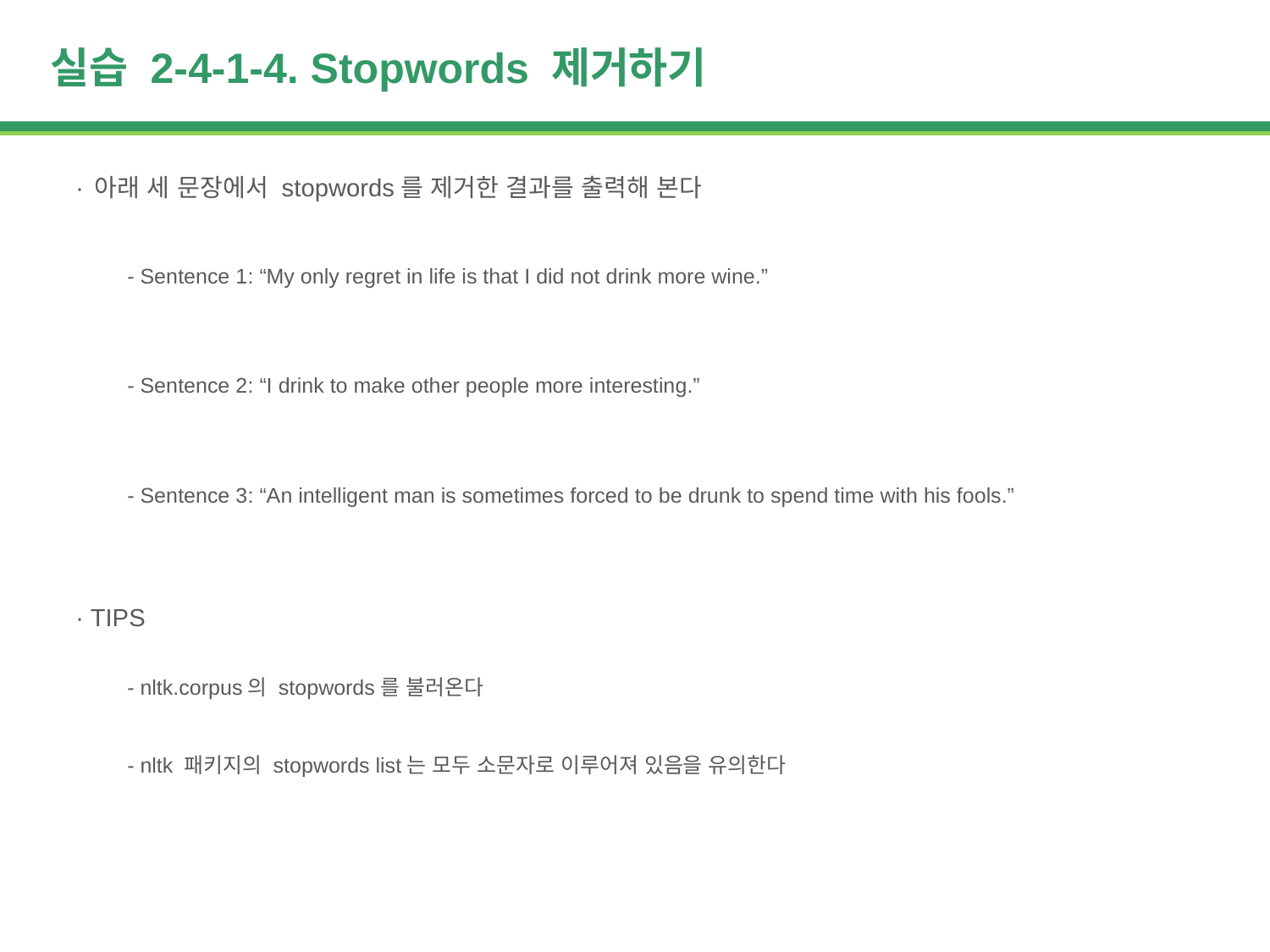

실습 2-4-1-4. Stopwords 제거하기

∙ 아래 세 문장에서 stopwords를 제거한 결과를 출력해 본다
- Sentence 1: “My only regret in life is that I did not drink more wine.”
- Sentence 2: “I drink to make other people more interesting.”
- Sentence 3: “An intelligent man is sometimes forced to be drunk to spend time with his fools.”
∙ TIPS
- nltk.corpus의 stopwords를 불러온다
- nltk 패키지의 stopwords list는 모두 소문자로 이루어져 있음을 유의한다